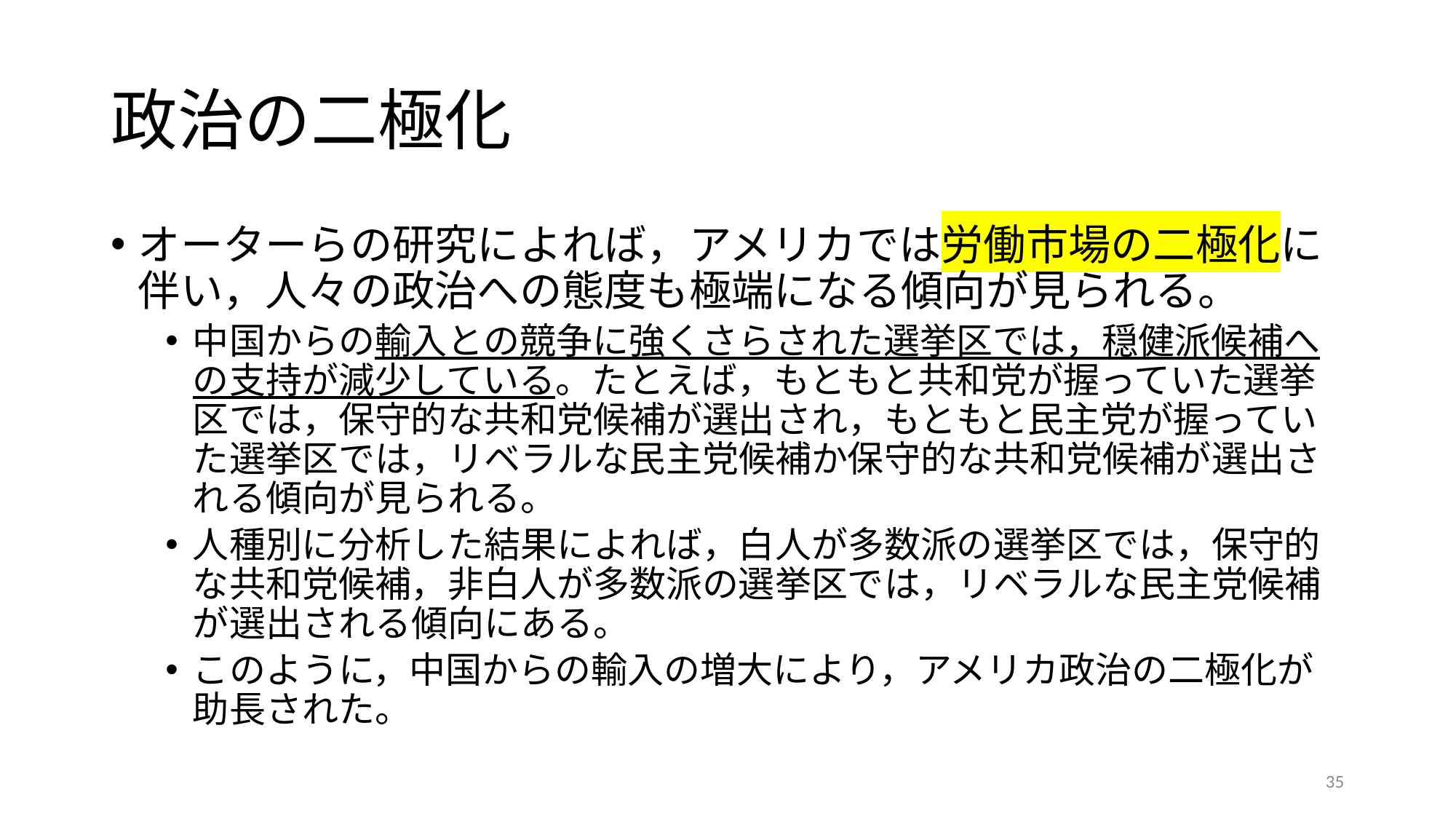

# 政治の二極化
オーターらの研究によれば，アメリカでは労働市場の二極化に伴い，人々の政治への態度も極端になる傾向が見られる。
中国からの輸入との競争に強くさらされた選挙区では，穏健派候補への支持が減少している。たとえば，もともと共和党が握っていた選挙区では，保守的な共和党候補が選出され，もともと民主党が握っていた選挙区では，リベラルな民主党候補か保守的な共和党候補が選出される傾向が見られる。
人種別に分析した結果によれば，白人が多数派の選挙区では，保守的な共和党候補，非白人が多数派の選挙区では，リベラルな民主党候補が選出される傾向にある。
このように，中国からの輸入の増大により，アメリカ政治の二極化が助長された。
35